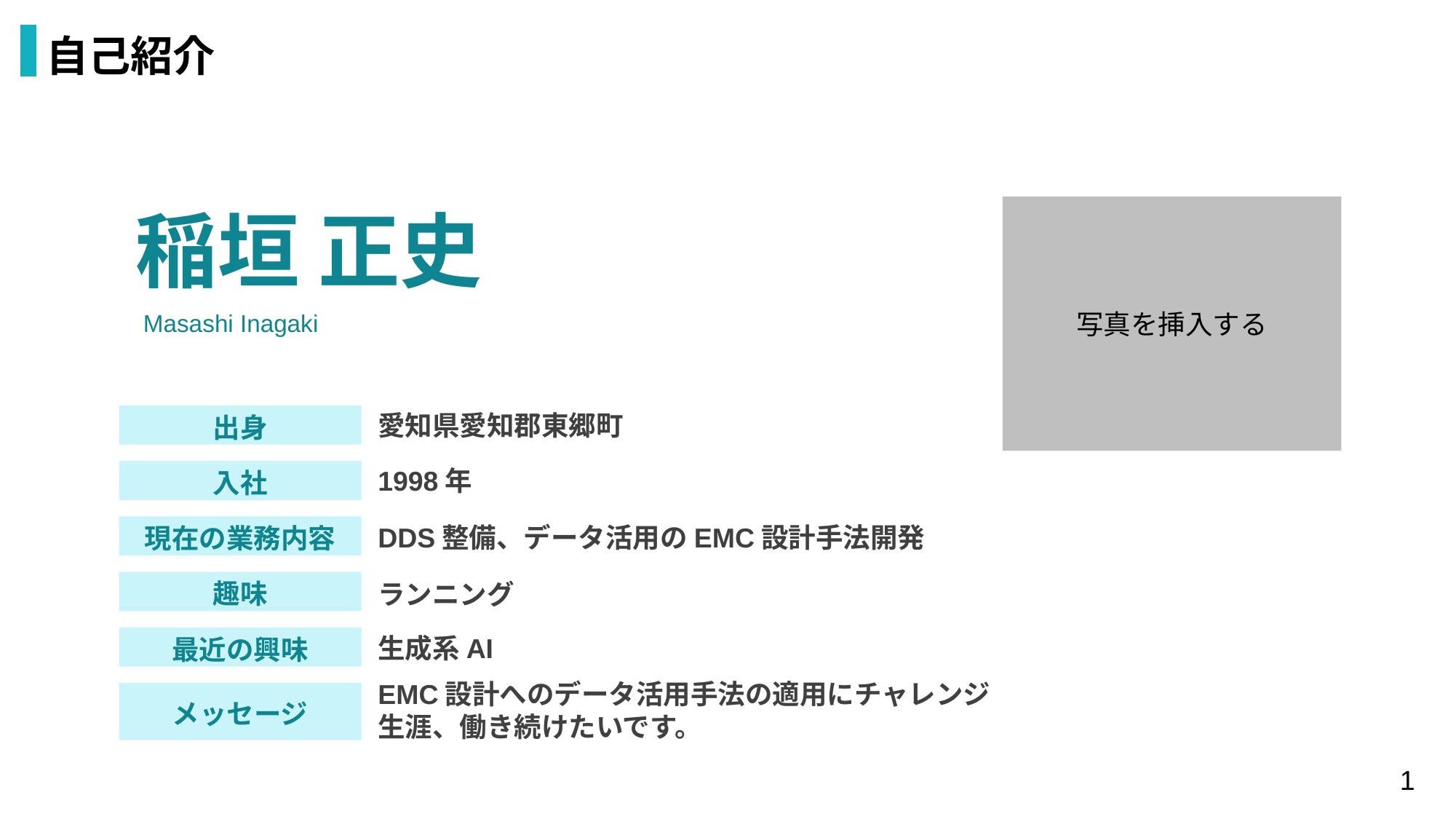

自己紹介

# 自己紹介
稲垣 正史
写真を挿入する
Masashi Inagaki
愛知県愛知郡東郷町
出身
1998年
入社
DDS整備、データ活用のEMC設計手法開発
現在の業務内容
趣味
ランニング
生成系AI
最近の興味
EMC設計へのデータ活用手法の適用にチャレンジ
生涯、働き続けたいです。
メッセージ
1